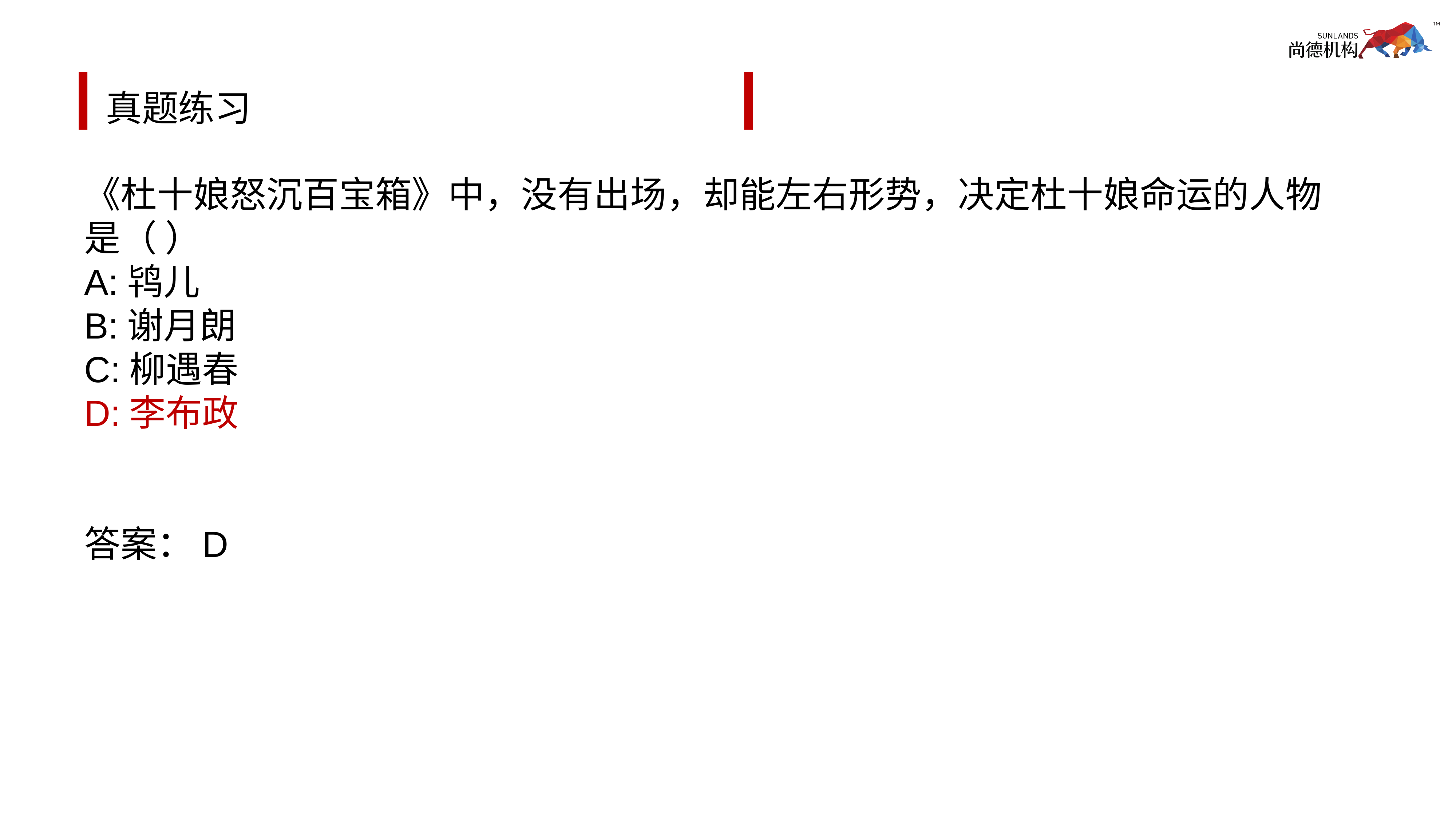

# 真题练习
《杜十娘怒沉百宝箱》中，没有出场，却能左右形势，决定杜十娘命运的人物是（ ）
A:鸨儿
B:谢月朗
C:柳遇春
D:李布政

答案：D